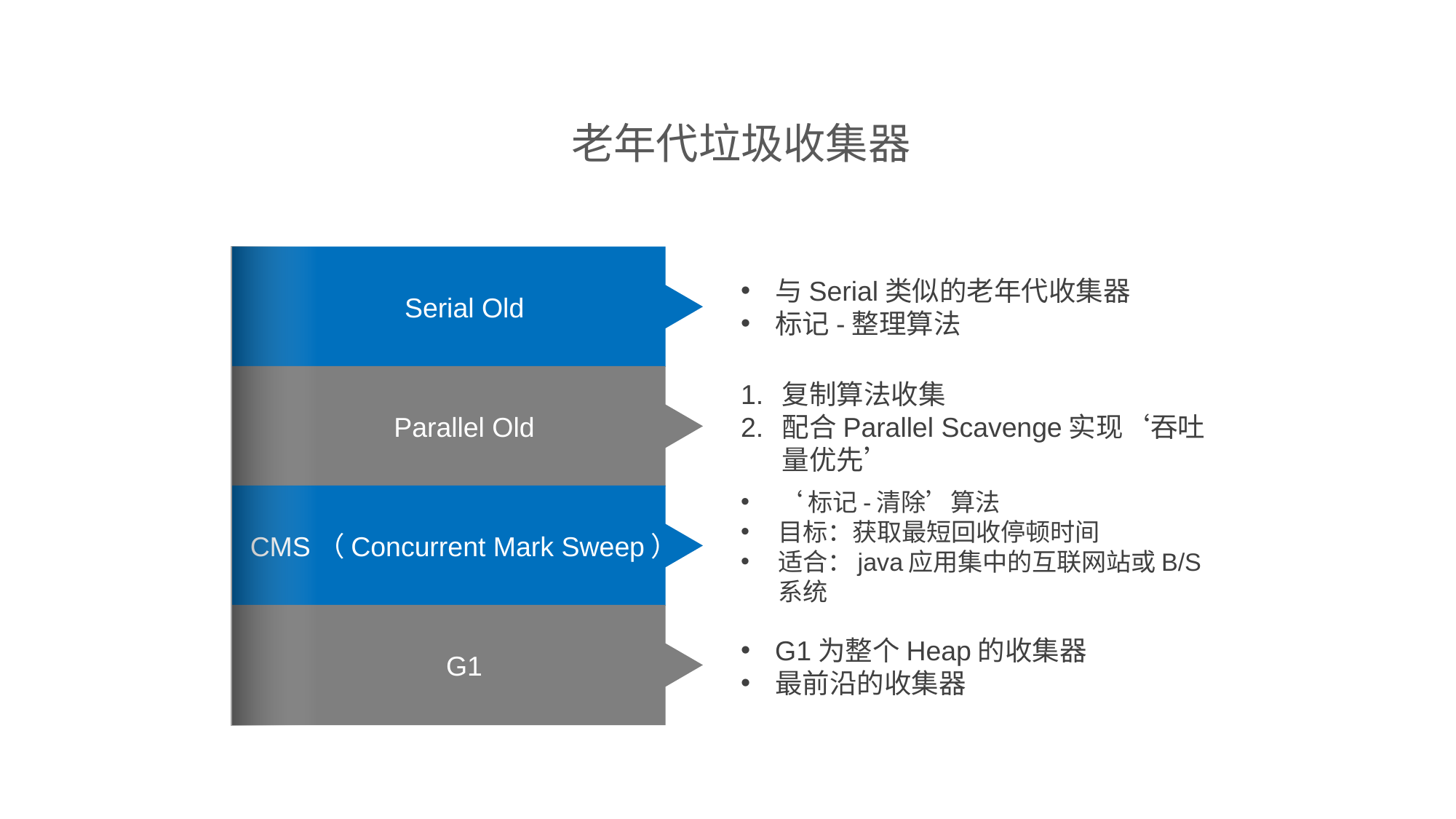

老年代垃圾收集器

Serial Old
与Serial类似的老年代收集器
标记-整理算法
Parallel Old
复制算法收集
配合Parallel Scavenge实现‘吞吐量优先’
CMS（Concurrent Mark Sweep）
‘标记-清除’算法
目标：获取最短回收停顿时间
适合：java应用集中的互联网站或B/S系统
G1
G1为整个Heap的收集器
最前沿的收集器